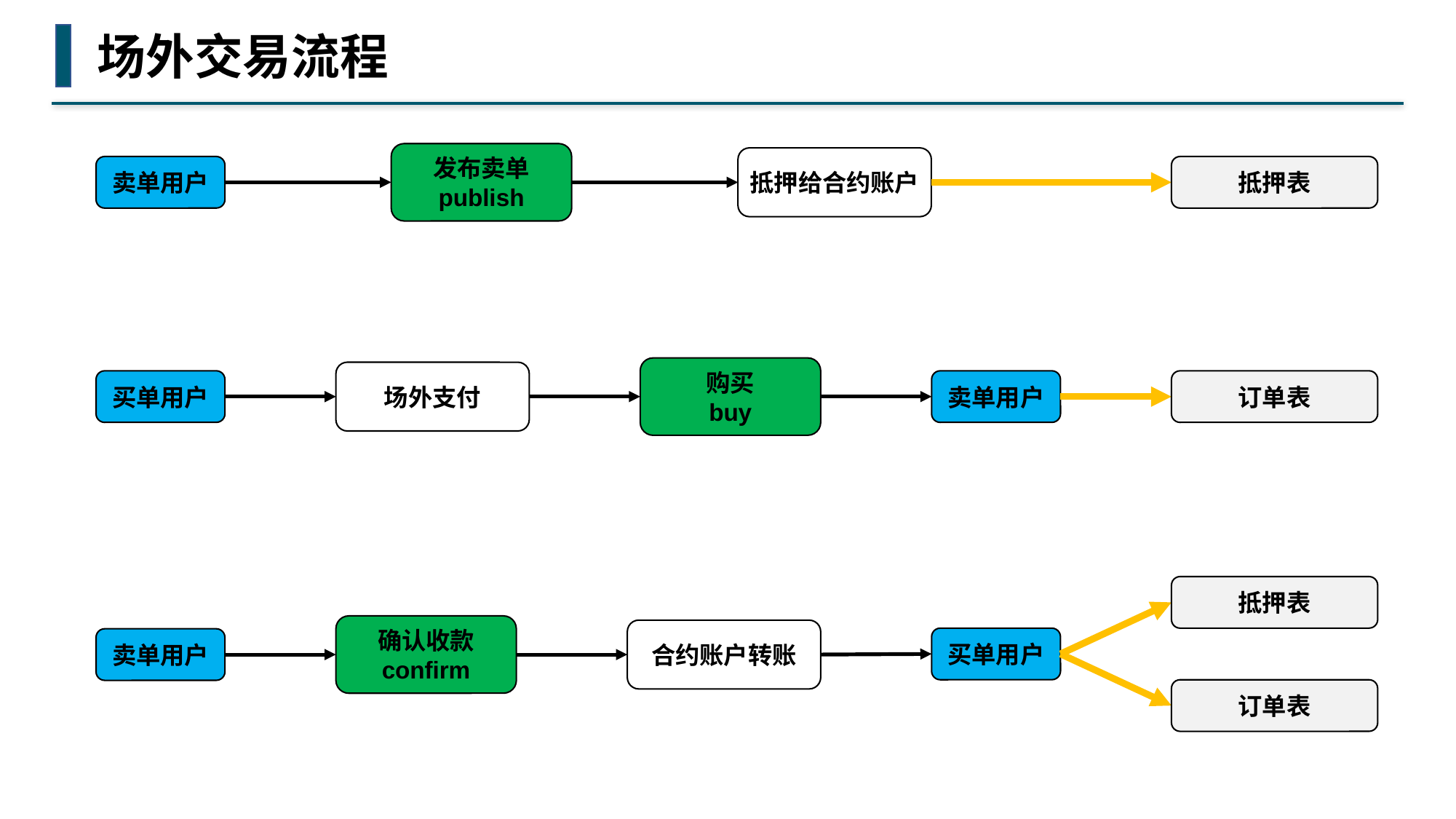

场外交易流程

发布卖单
publish
抵押给合约账户
卖单用户
抵押表
购买
buy
场外支付
买单用户
卖单用户
订单表
抵押表
订单表
确认收款
confirm
合约账户转账
买单用户
卖单用户